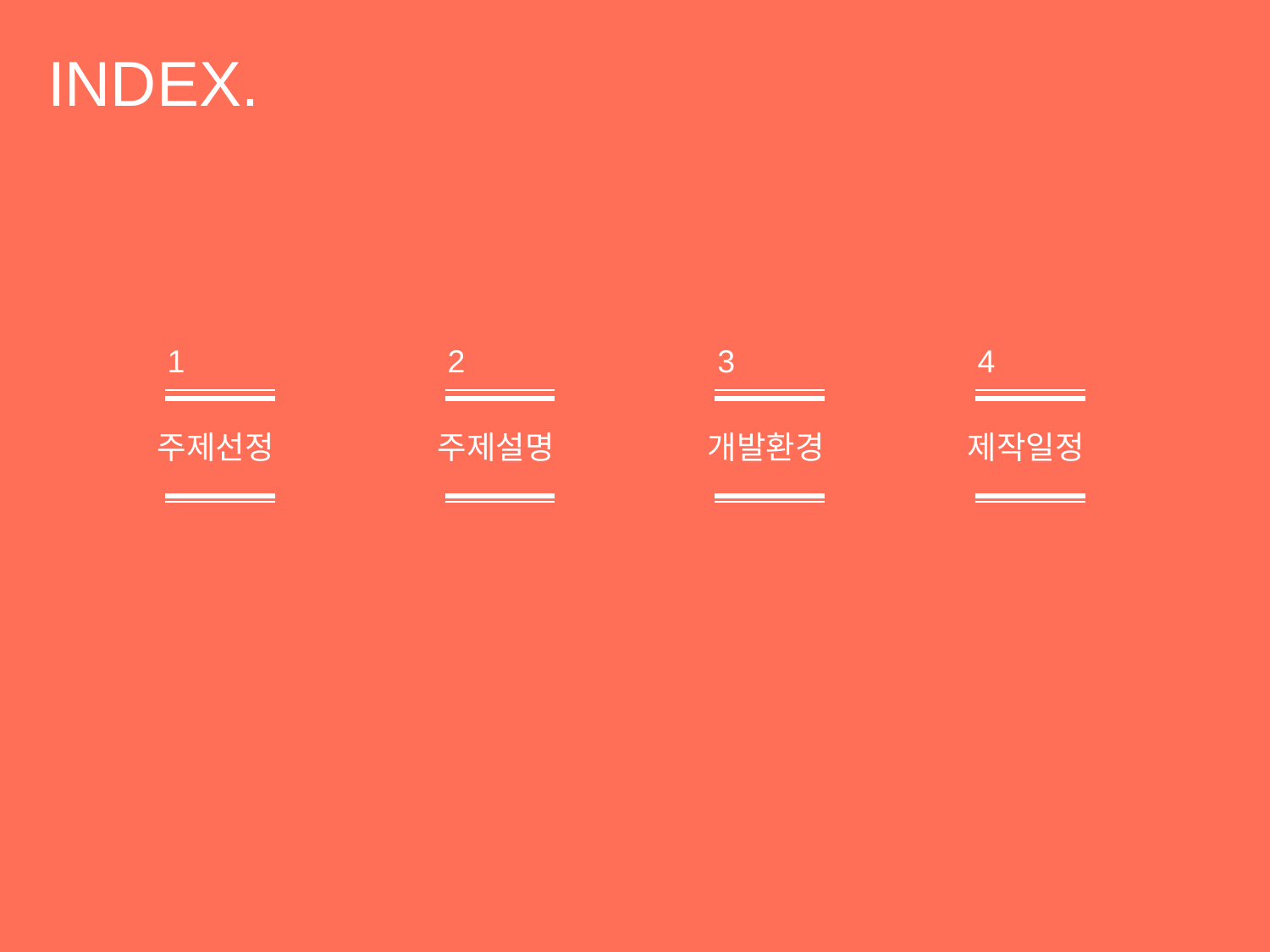

INDEX.
1
2
3
4
주제선정
주제설명
개발환경
제작일정